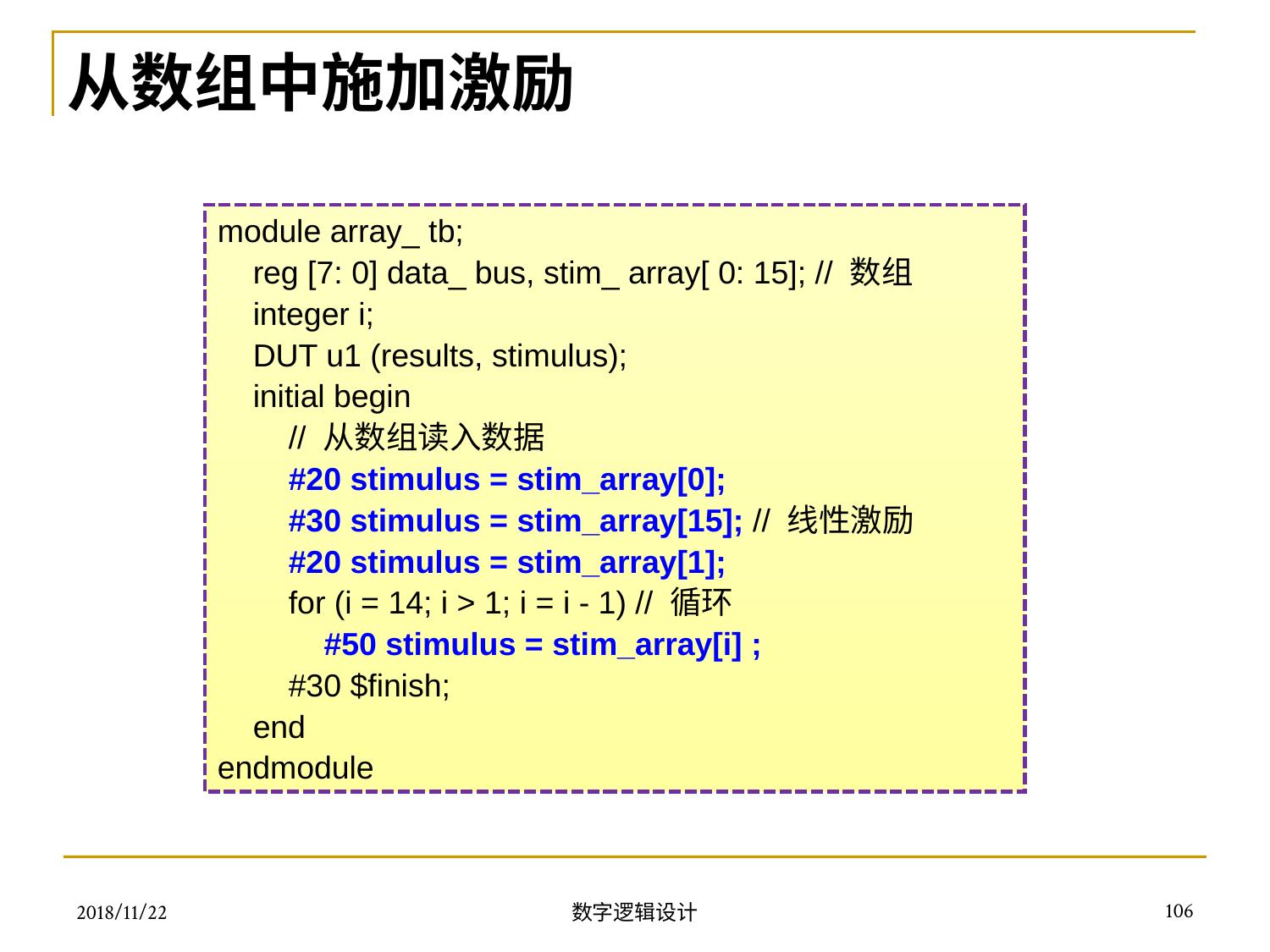

从数组中施加激励
module array_ tb;
    reg [7: 0] data_ bus, stim_ array[ 0: 15]; // 数组
    integer i;
    DUT u1 (results, stimulus);
    initial begin
        // 从数组读入数据
        #20 stimulus = stim_array[0];
        #30 stimulus = stim_array[15]; // 线性激励
        #20 stimulus = stim_array[1];
        for (i = 14; i > 1; i = i - 1) // 循环
            #50 stimulus = stim_array[i] ;
        #30 $finish;
    end
endmodule
2018/11/22
106
数字逻辑设计